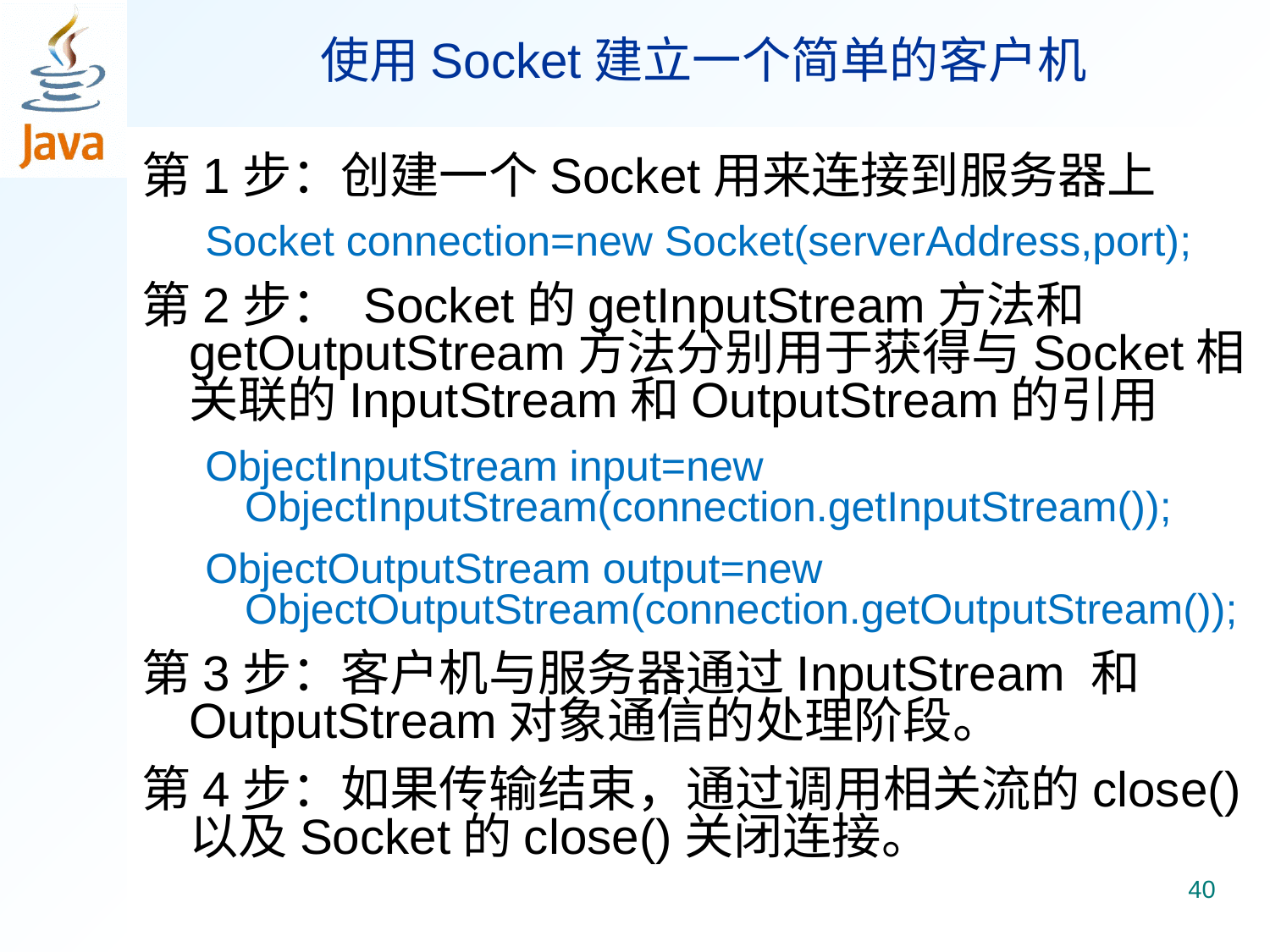

# 使用Socket建立一个简单的客户机
第1步：创建一个Socket用来连接到服务器上
Socket connection=new Socket(serverAddress,port);
第2步： Socket的getInputStream方法和getOutputStream方法分别用于获得与Socket相关联的InputStream和OutputStream的引用
ObjectInputStream input=new ObjectInputStream(connection.getInputStream());
ObjectOutputStream output=new ObjectOutputStream(connection.getOutputStream());
第3步：客户机与服务器通过InputStream 和OutputStream对象通信的处理阶段。
第4步：如果传输结束，通过调用相关流的close()以及Socket的close()关闭连接。